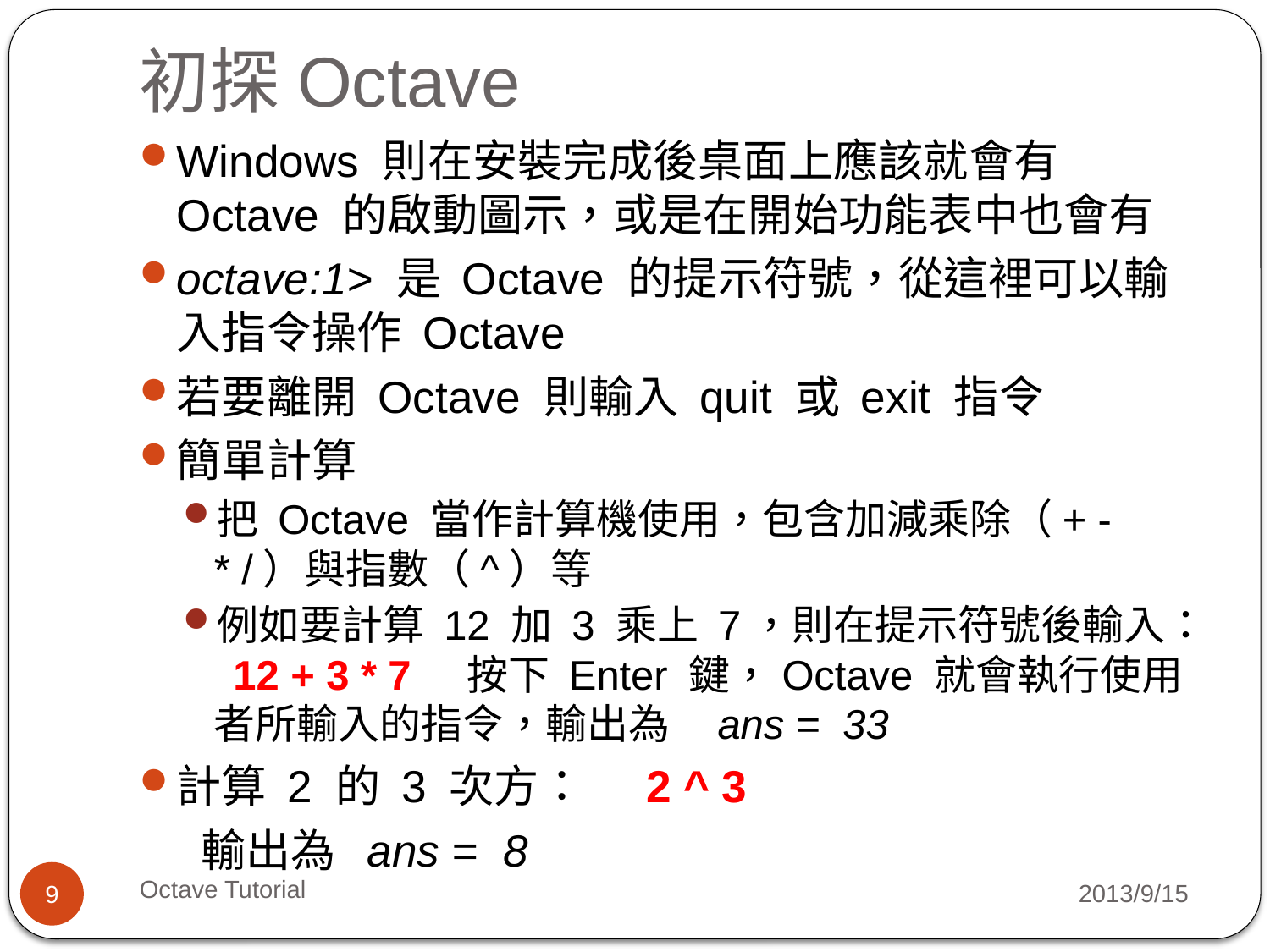

# 初探Octave
Windows 則在安裝完成後桌面上應該就會有 Octave 的啟動圖示，或是在開始功能表中也會有
octave:1> 是 Octave 的提示符號，從這裡可以輸入指令操作 Octave
若要離開 Octave 則輸入 quit 或 exit 指令
簡單計算
把 Octave 當作計算機使用，包含加減乘除（+ - * /）與指數（^）等
例如要計算 12 加 3 乘上 7，則在提示符號後輸入： 12 + 3 * 7    按下 Enter 鍵，Octave 就會執行使用者所輸入的指令，輸出為    ans =  33
計算 2 的 3 次方：     2 ^ 3
     輸出為  ans =  8
Octave Tutorial
2013/9/15
9